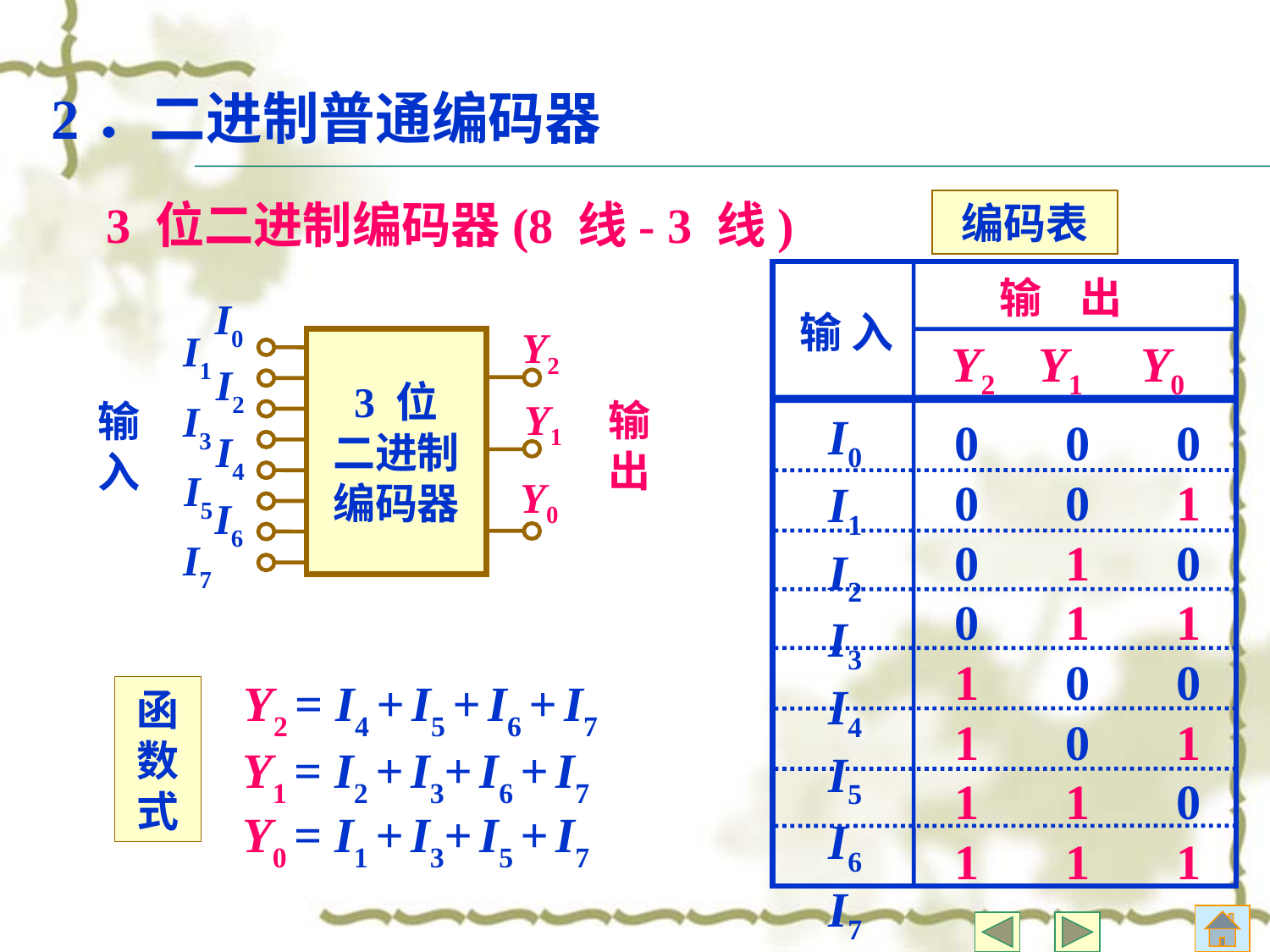

2．二进制普通编码器
3 位二进制编码器(8 线- 3 线)
编码表

输    出
I0
Y2
I1

I2

3 位
二进制
编码器

Y1
I3
I4

I5
Y0
I6

I7
输 入
Y2      Y1        Y0
输
出
输
入
I0
I1
I2
I3
I4
I5
I6
I7
0       0       0
0       0       1
0       1       0
0       1       1
1       0       0
Y2 = I4 + I5 + I6 + I7
函数式
1       0       1
Y1 = I2 + I3+ I6 + I7
1       1       0
Y0 = I1 + I3+ I5 + I7
1       1       1